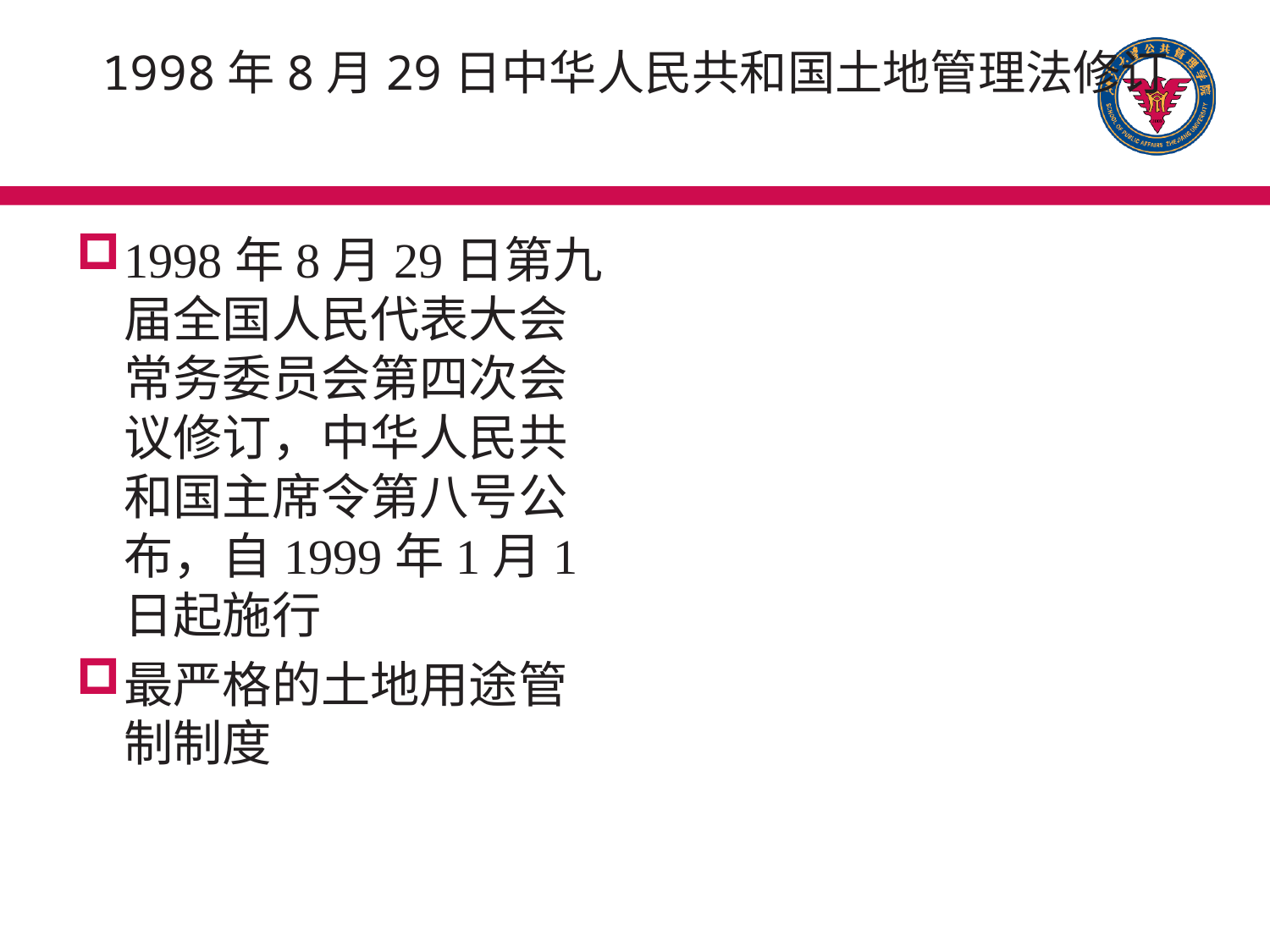

# 1998年8月29日中华人民共和国土地管理法修订
1998年8月29日第九届全国人民代表大会常务委员会第四次会议修订，中华人民共和国主席令第八号公布，自1999年1月1日起施行
最严格的土地用途管制制度